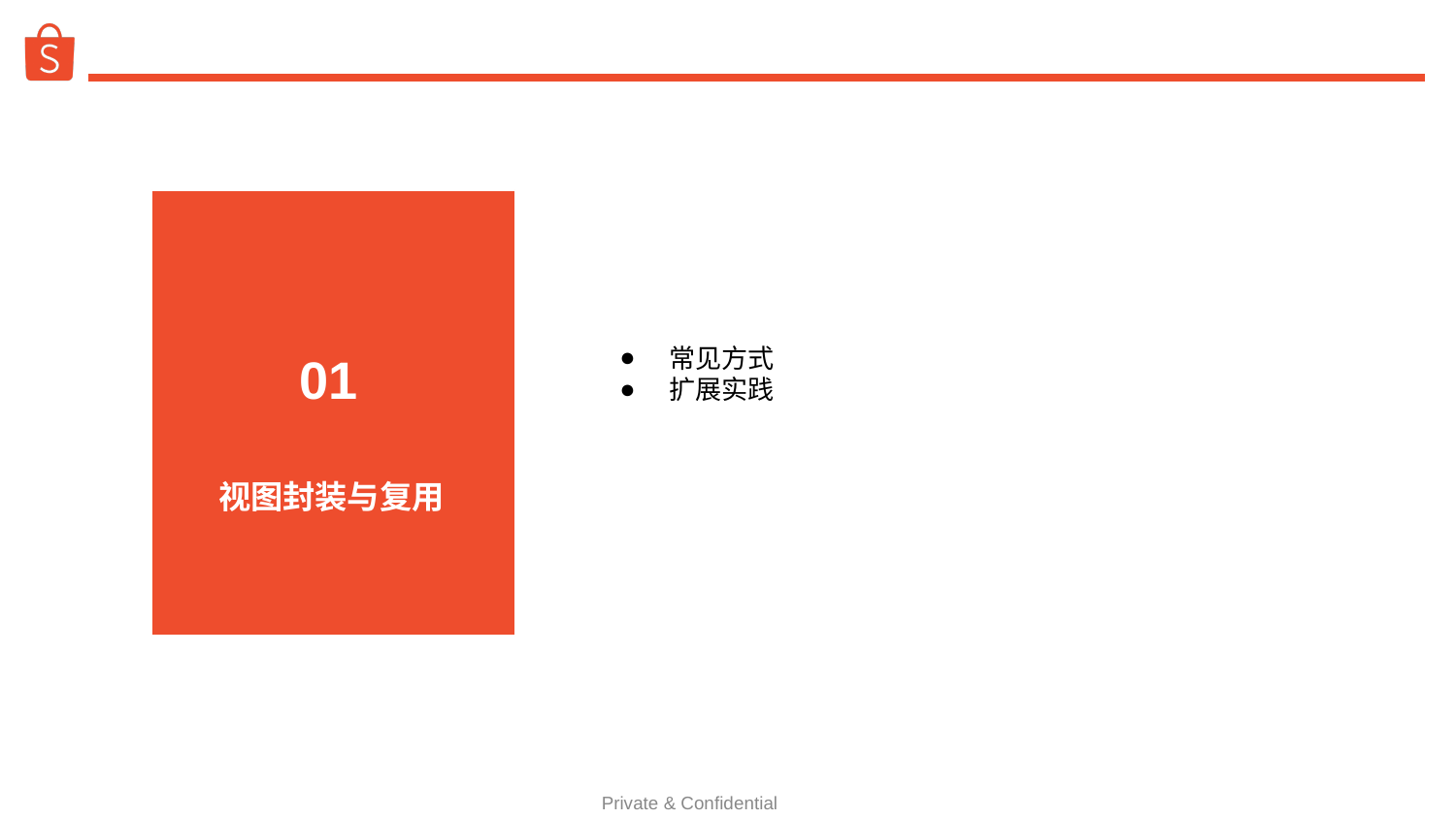

常见方式
扩展实践
 01

简介
视图封装与复用
Private & Confidential